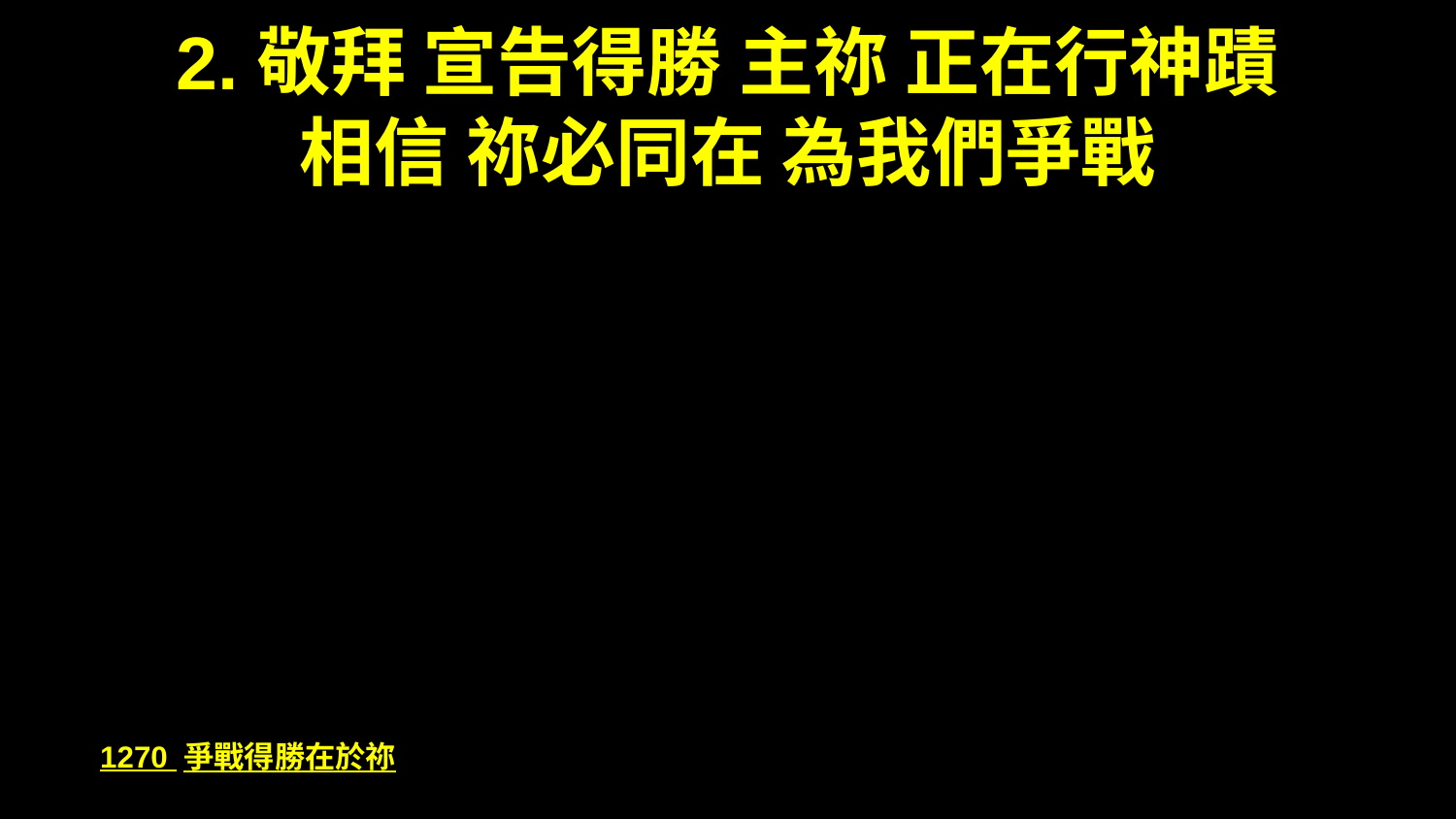

2.敬拜 宣告得勝 主祢 正在行神蹟
相信 祢必同在 為我們爭戰
1270 爭戰得勝在於祢